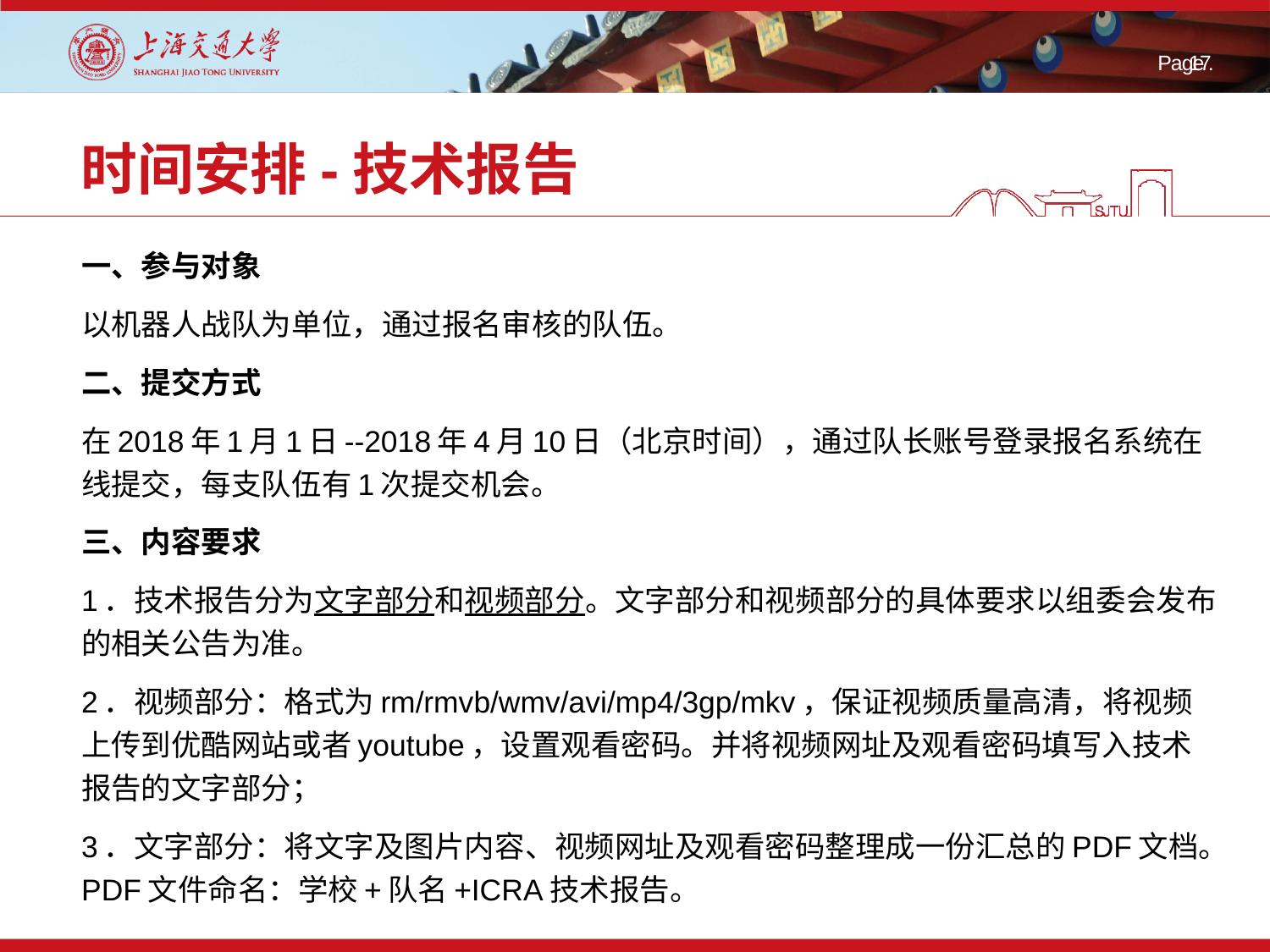

# 时间安排-技术报告
一、参与对象
以机器人战队为单位，通过报名审核的队伍。
二、提交方式
在2018年1月1日--2018年4月10日（北京时间），通过队长账号登录报名系统在线提交，每支队伍有1次提交机会。
三、内容要求
1．技术报告分为文字部分和视频部分。文字部分和视频部分的具体要求以组委会发布的相关公告为准。
2．视频部分：格式为rm/rmvb/wmv/avi/mp4/3gp/mkv，保证视频质量高清，将视频上传到优酷网站或者youtube，设置观看密码。并将视频网址及观看密码填写入技术报告的文字部分；
3．文字部分：将文字及图片内容、视频网址及观看密码整理成一份汇总的PDF文档。PDF文件命名：学校+队名+ICRA技术报告。